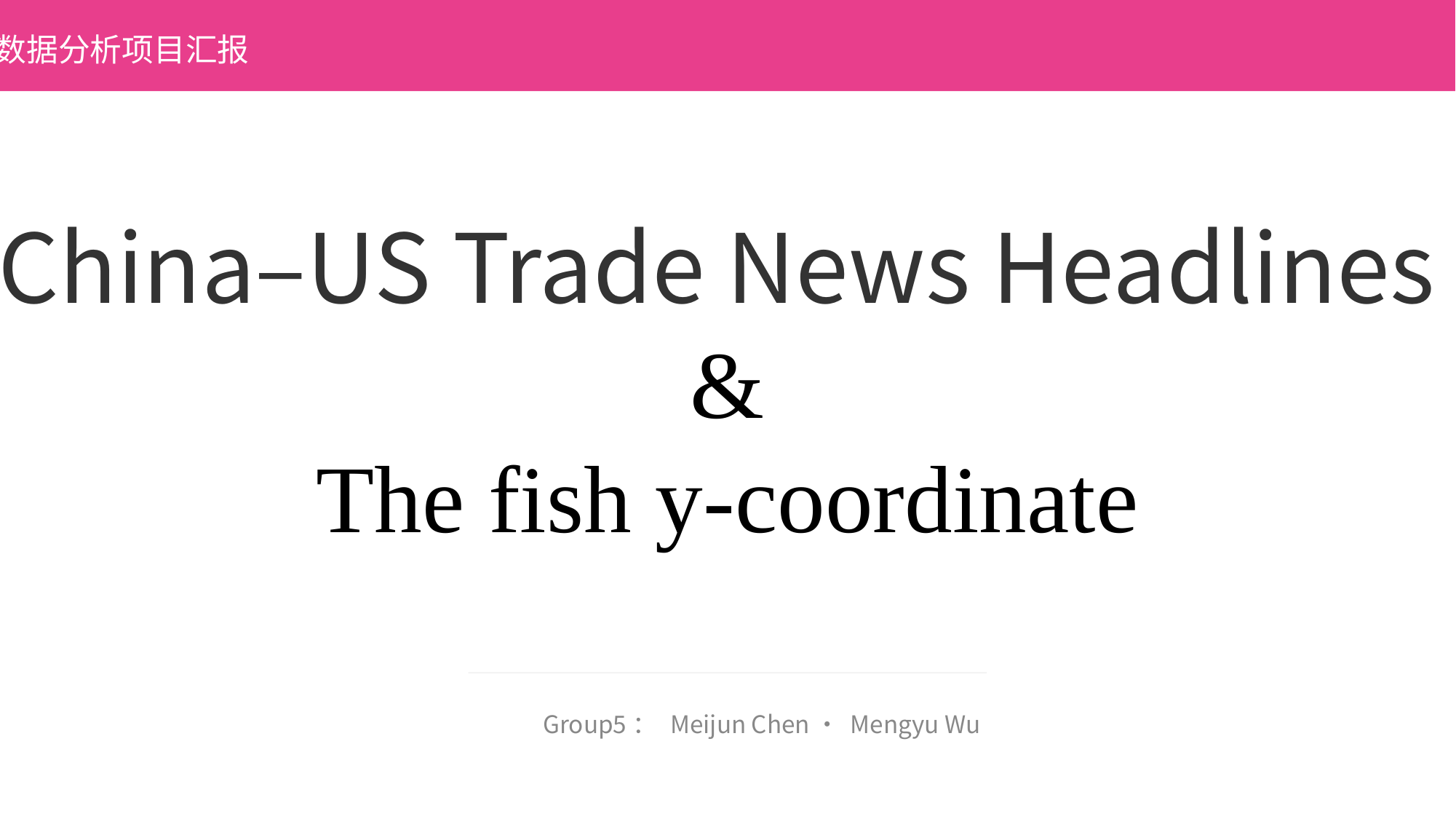

数据分析项⽬汇报
China–US Trade News Headlines
&
The fish y-coordinate

Group5： Meijun Chen ·  Mengyu Wu